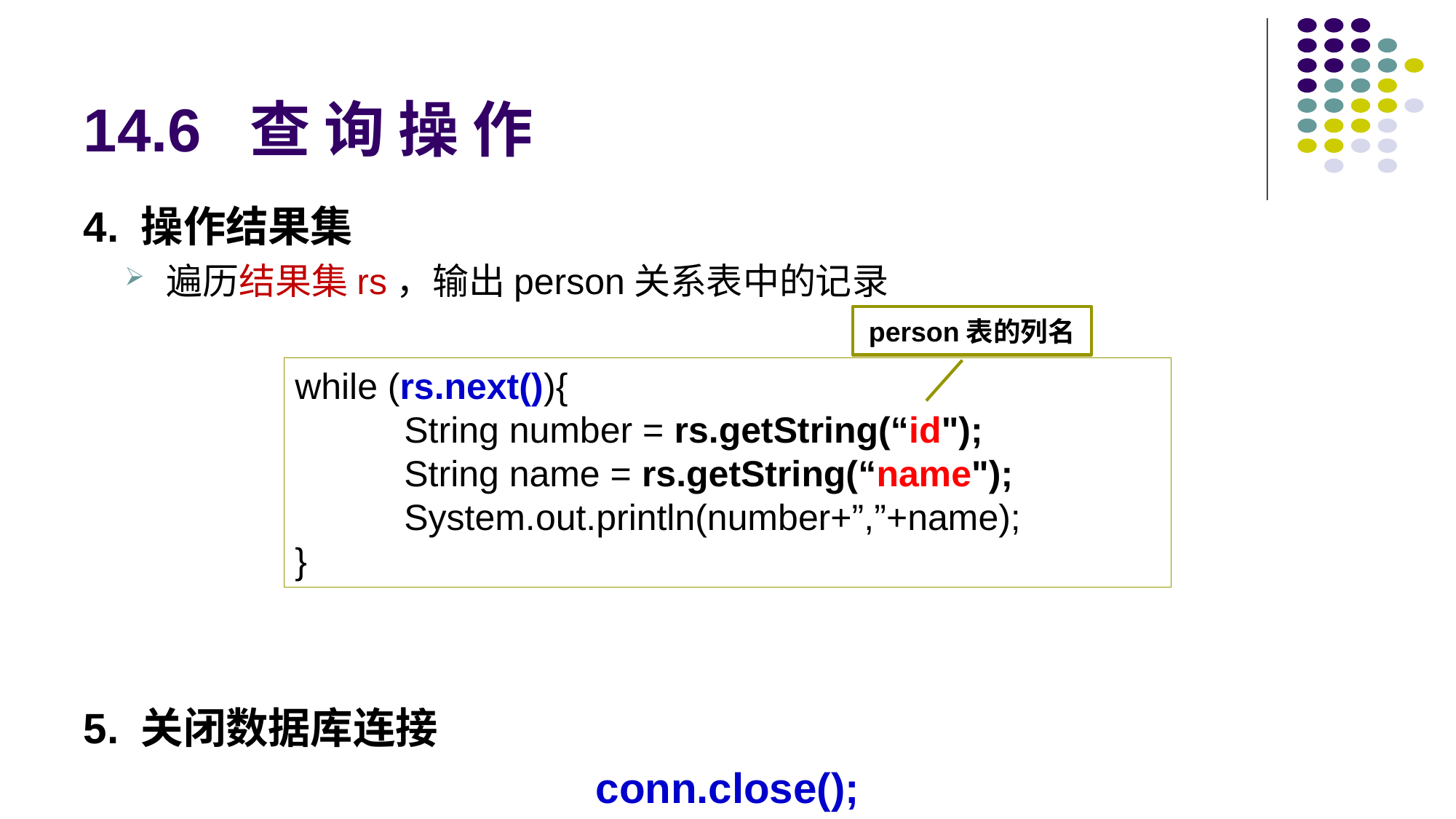

# 14.6  查 询 操 作
4. 操作结果集
遍历结果集rs，输出person关系表中的记录

5. 关闭数据库连接
conn.close();

person表的列名
while (rs.next()){
	String number = rs.getString(“id");
	String name = rs.getString(“name");
	System.out.println(number+”,”+name);
}
23